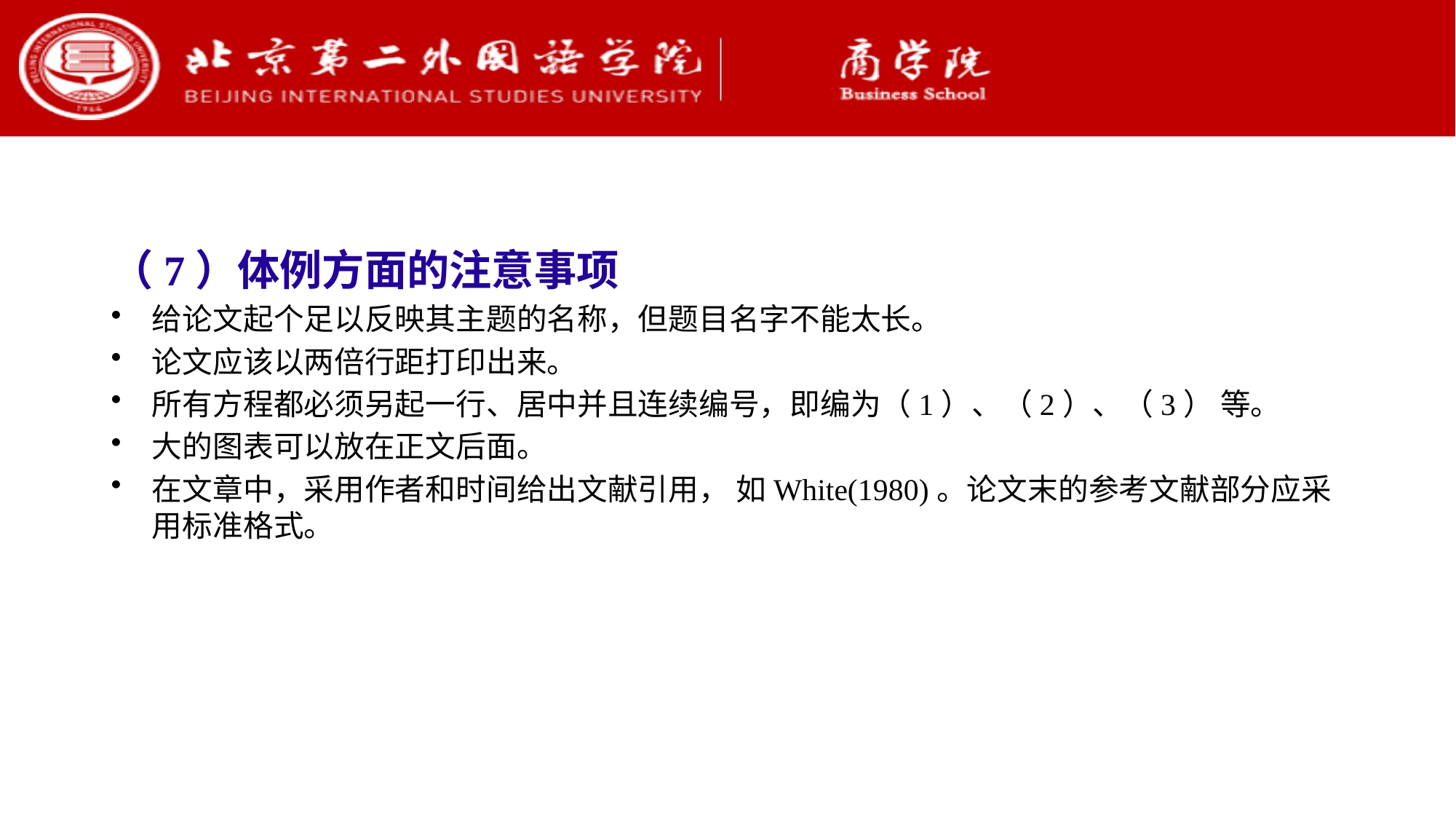

（7）体例方面的注意事项
给论文起个足以反映其主题的名称，但题目名字不能太长。
论文应该以两倍行距打印出来。
所有方程都必须另起一行、居中并且连续编号，即编为（1）、（2）、（3） 等。
大的图表可以放在正文后面。
在文章中，采用作者和时间给出文献引用， 如White(1980)。论文末的参考文献部分应采用标准格式。